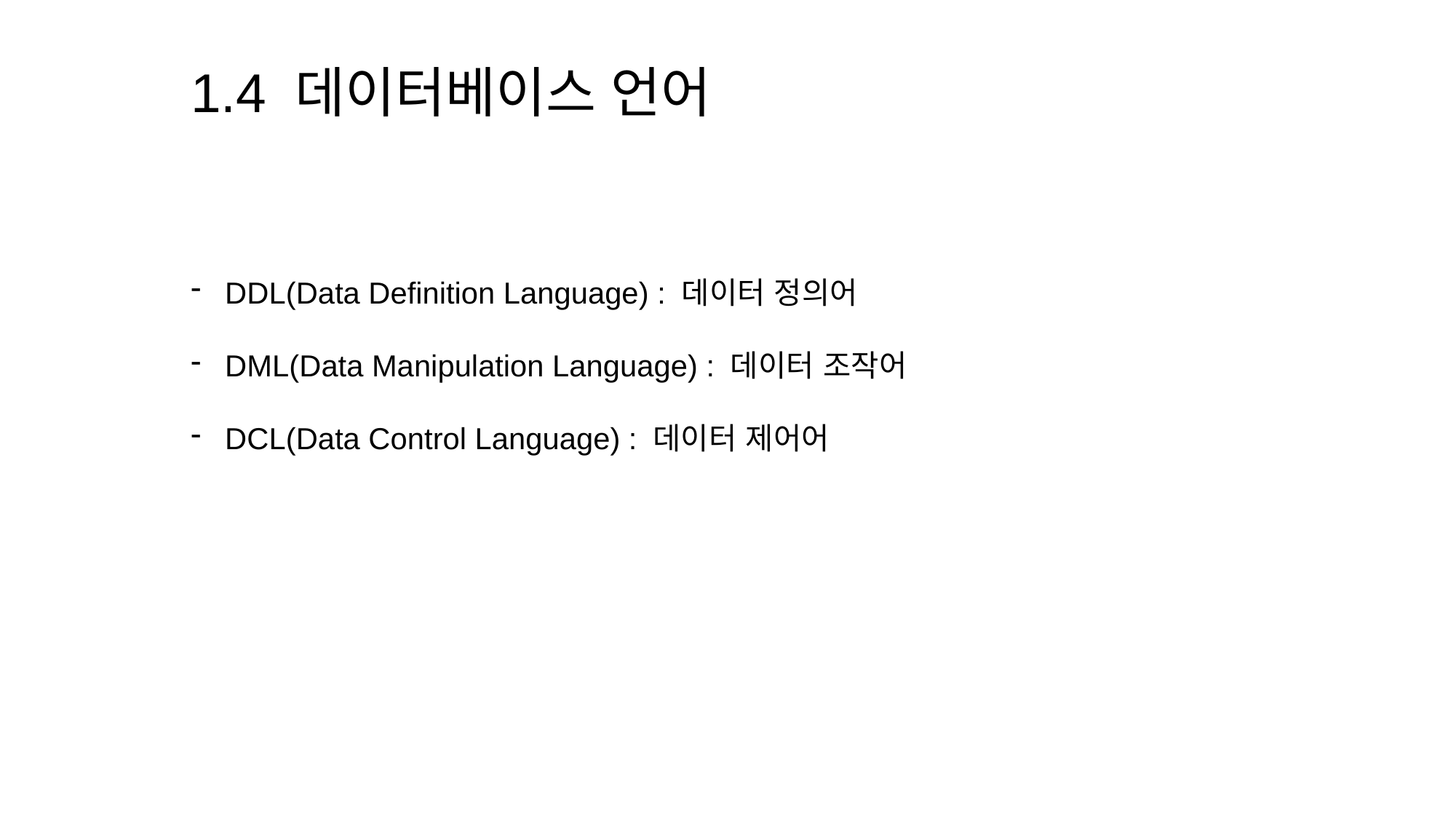

1.4 데이터베이스 언어
DDL(Data Definition Language) : 데이터 정의어

DML(Data Manipulation Language) : 데이터 조작어

DCL(Data Control Language) : 데이터 제어어